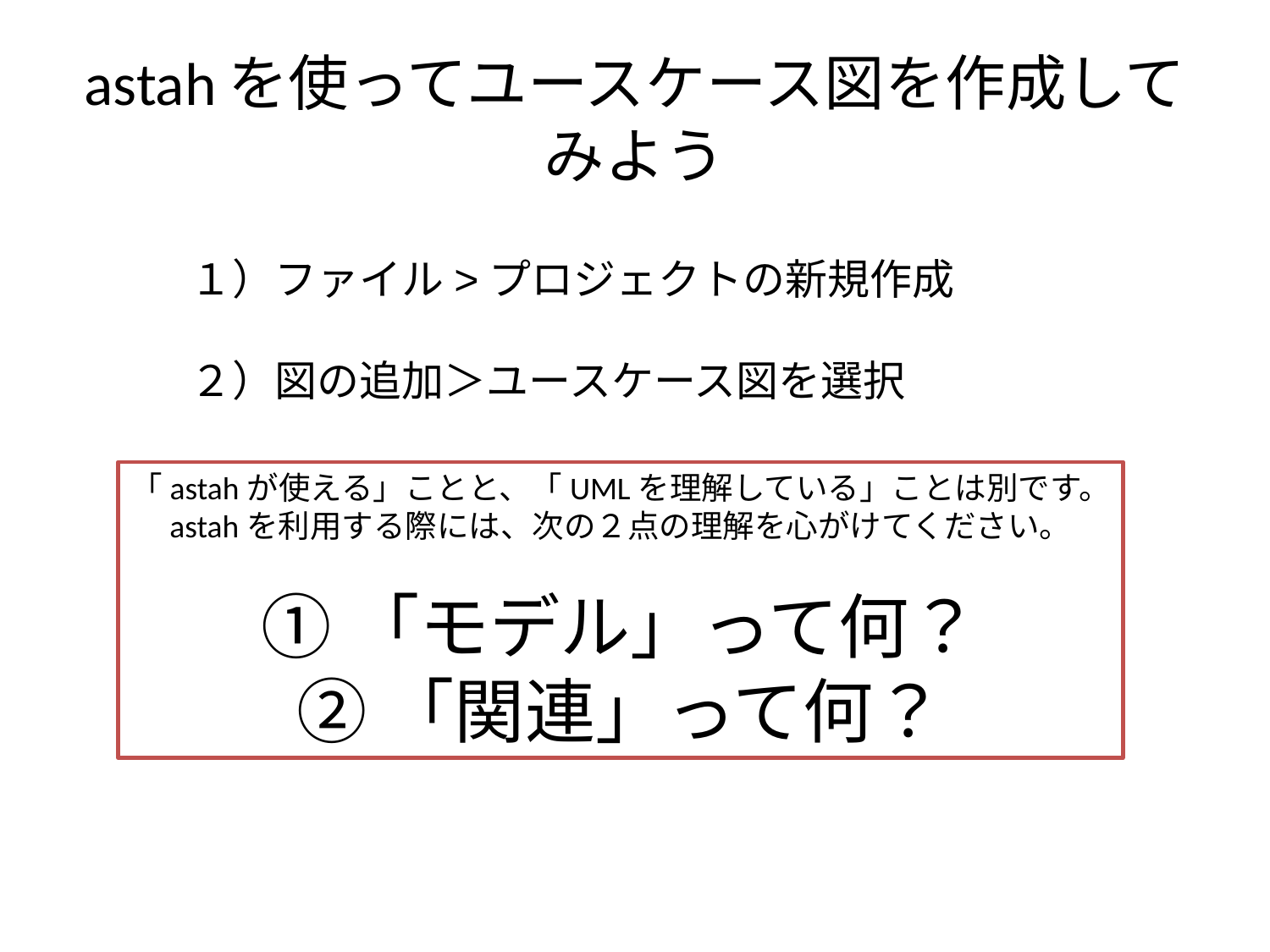

# astahを使ってユースケース図を作成してみよう
１）ファイル>プロジェクトの新規作成

２）図の追加＞ユースケース図を選択
「astahが使える」ことと、「UMLを理解している」ことは別です。
astahを利用する際には、次の２点の理解を心がけてください。

①「モデル」って何？
②「関連」って何？